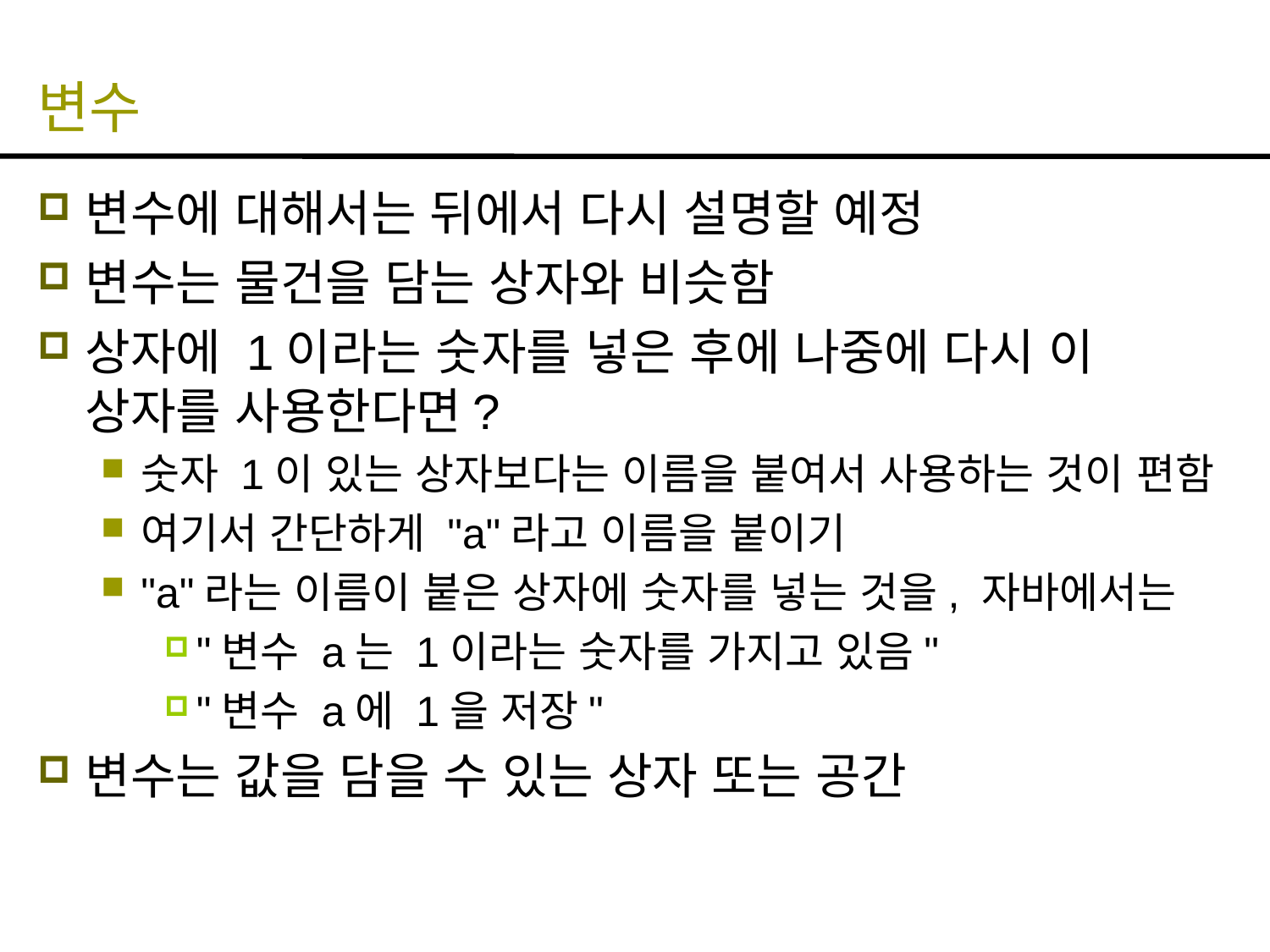

# 변수
변수에 대해서는 뒤에서 다시 설명할 예정
변수는 물건을 담는 상자와 비슷함
상자에 1이라는 숫자를 넣은 후에 나중에 다시 이 상자를 사용한다면?
숫자 1이 있는 상자보다는 이름을 붙여서 사용하는 것이 편함
여기서 간단하게 "a"라고 이름을 붙이기
"a"라는 이름이 붙은 상자에 숫자를 넣는 것을, 자바에서는
"변수 a는 1이라는 숫자를 가지고 있음"
"변수 a에 1을 저장"
변수는 값을 담을 수 있는 상자 또는 공간